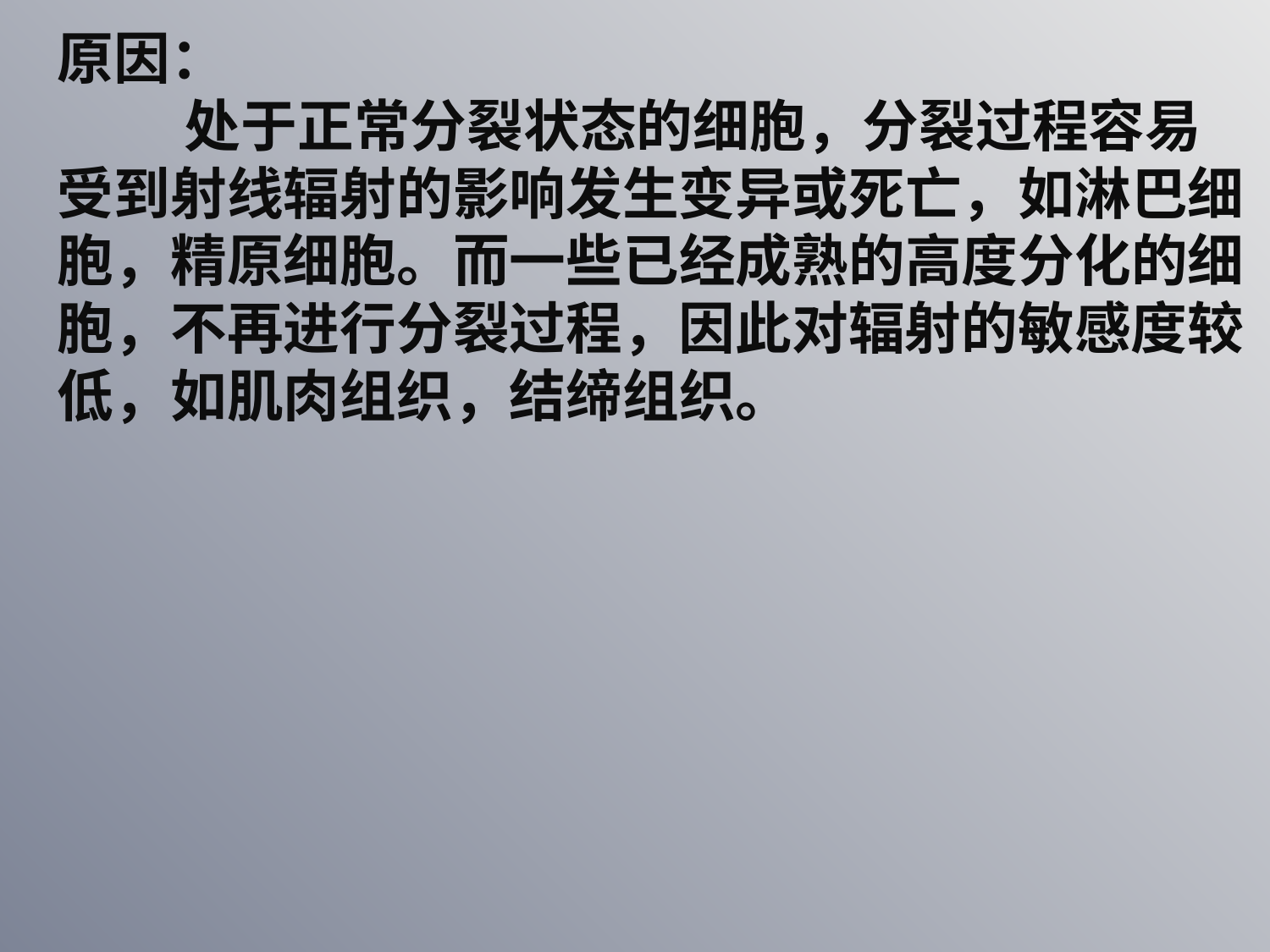

原因：
 	处于正常分裂状态的细胞，分裂过程容易受到射线辐射的影响发生变异或死亡，如淋巴细胞，精原细胞。而一些已经成熟的高度分化的细胞，不再进行分裂过程，因此对辐射的敏感度较低，如肌肉组织，结缔组织。